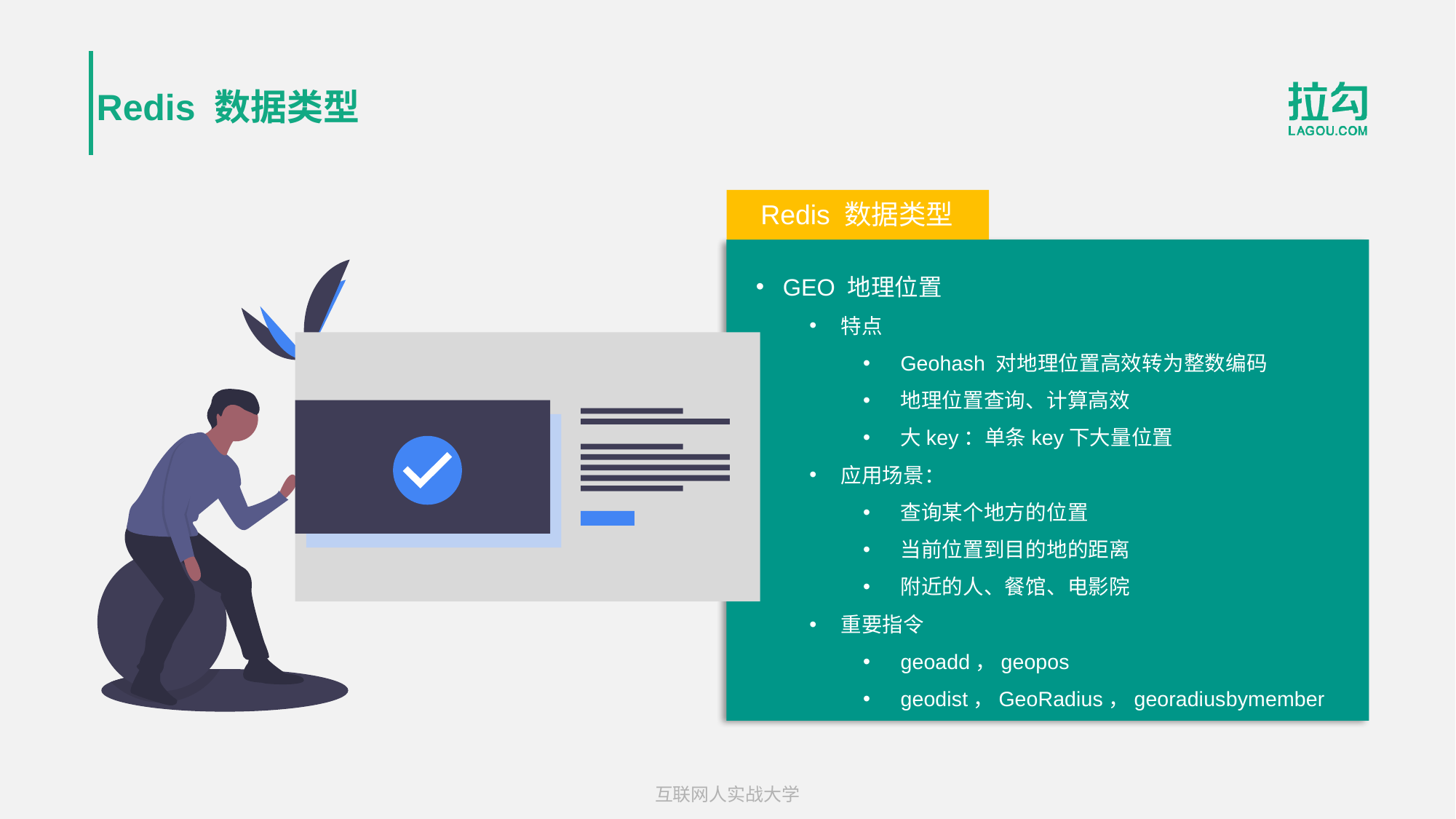

# Redis 数据类型

Redis 数据类型

GEO 地理位置
特点
Geohash 对地理位置高效转为整数编码
地理位置查询、计算高效
大key：单条key下大量位置
应用场景：
查询某个地方的位置
当前位置到目的地的距离
附近的人、餐馆、电影院
重要指令
geoadd，geopos
geodist，GeoRadius，georadiusbymember